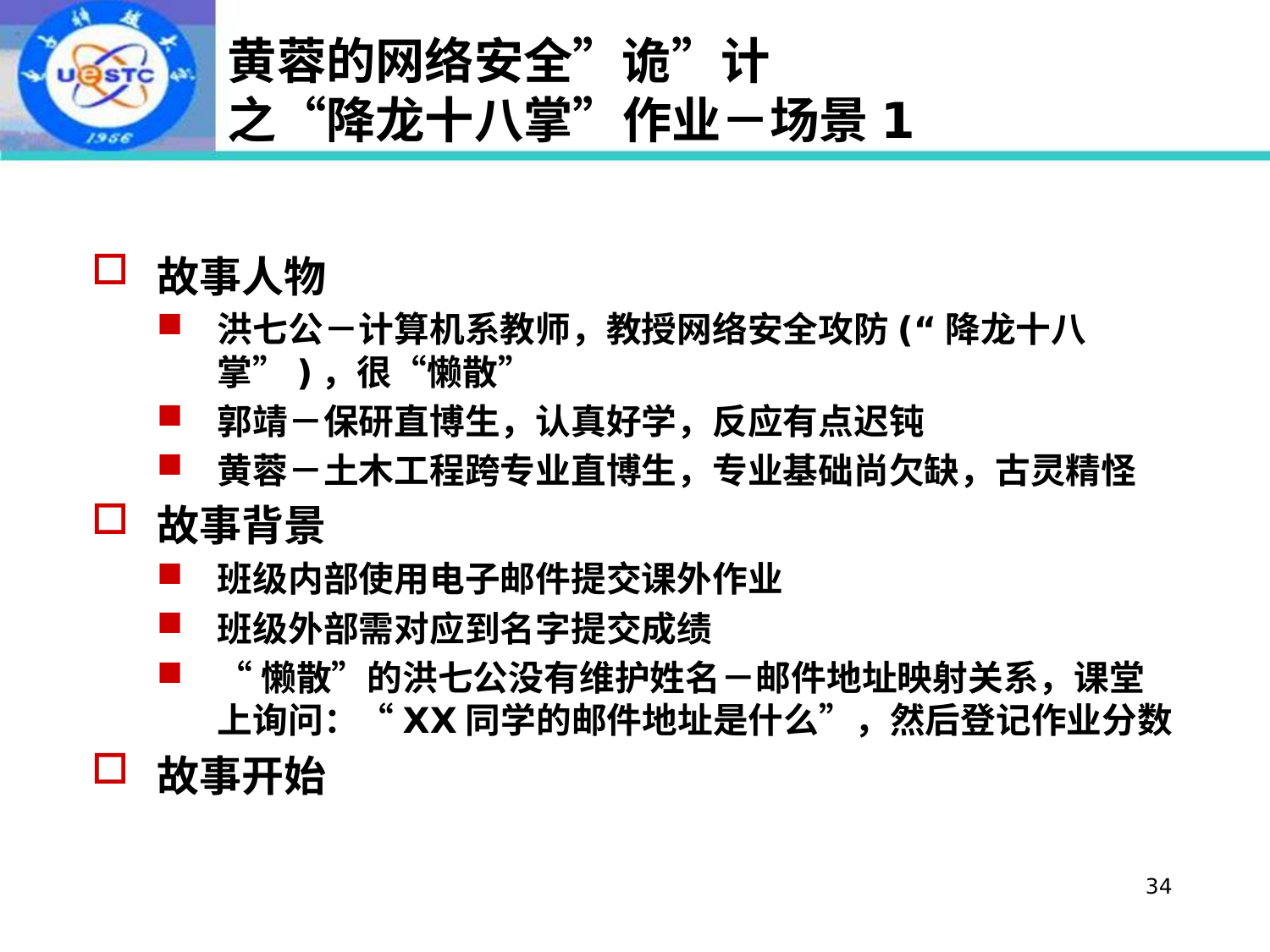

# 黄蓉的网络安全”诡”计 之“降龙十八掌”作业－场景1
故事人物
洪七公－计算机系教师，教授网络安全攻防(“降龙十八掌”)，很“懒散”
郭靖－保研直博生，认真好学，反应有点迟钝
黄蓉－土木工程跨专业直博生，专业基础尚欠缺，古灵精怪
故事背景
班级内部使用电子邮件提交课外作业
班级外部需对应到名字提交成绩
“懒散”的洪七公没有维护姓名－邮件地址映射关系，课堂上询问：“XX同学的邮件地址是什么”，然后登记作业分数
故事开始

34